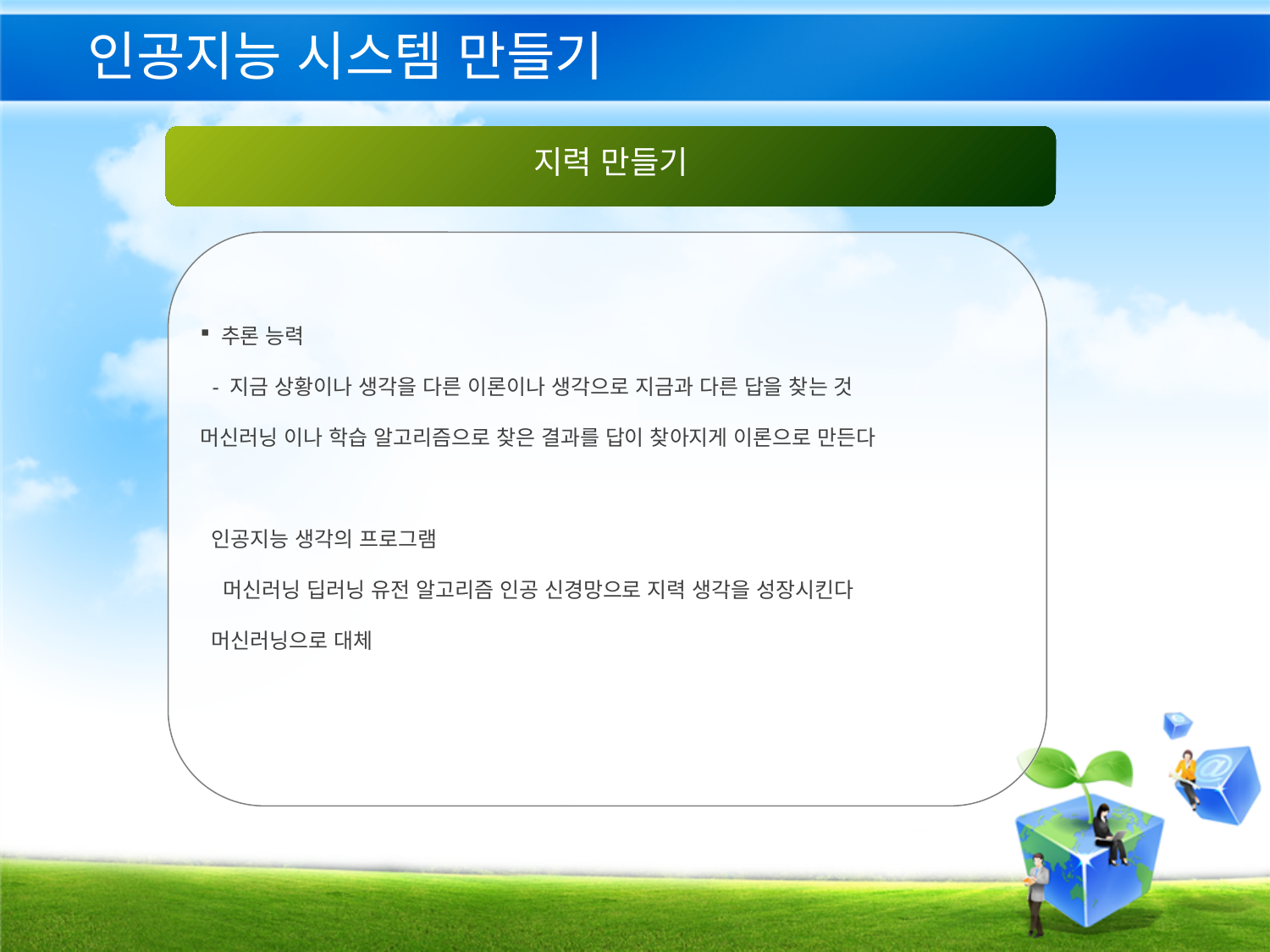

# 인공지능 시스템 만들기

지력 만들기

 추론 능력
  - 지금 상황이나 생각을 다른 이론이나 생각으로 지금과 다른 답을 찾는 것
머신러닝 이나 학습 알고리즘으로 찾은 결과를 답이 찾아지게 이론으로 만든다

 인공지능 생각의 프로그램
   머신러닝 딥러닝 유전 알고리즘 인공 신경망으로 지력 생각을 성장시킨다
 머신러닝으로 대체